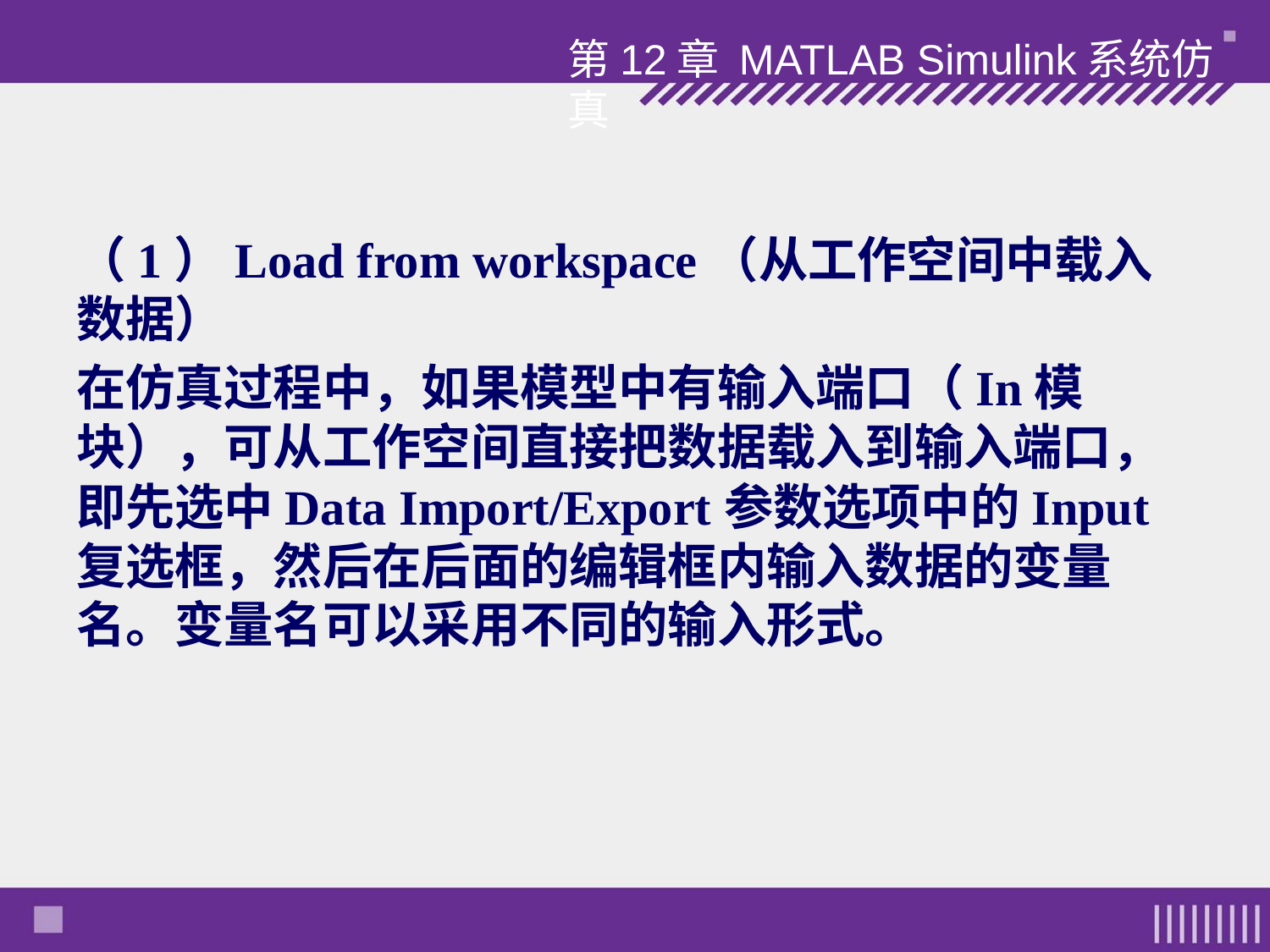

第12章 MATLAB Simulink系统仿真
（1）Load from workspace（从工作空间中载入数据）
在仿真过程中，如果模型中有输入端口（In模块），可从工作空间直接把数据载入到输入端口，即先选中Data Import/Export参数选项中的Input复选框，然后在后面的编辑框内输入数据的变量名。变量名可以采用不同的输入形式。